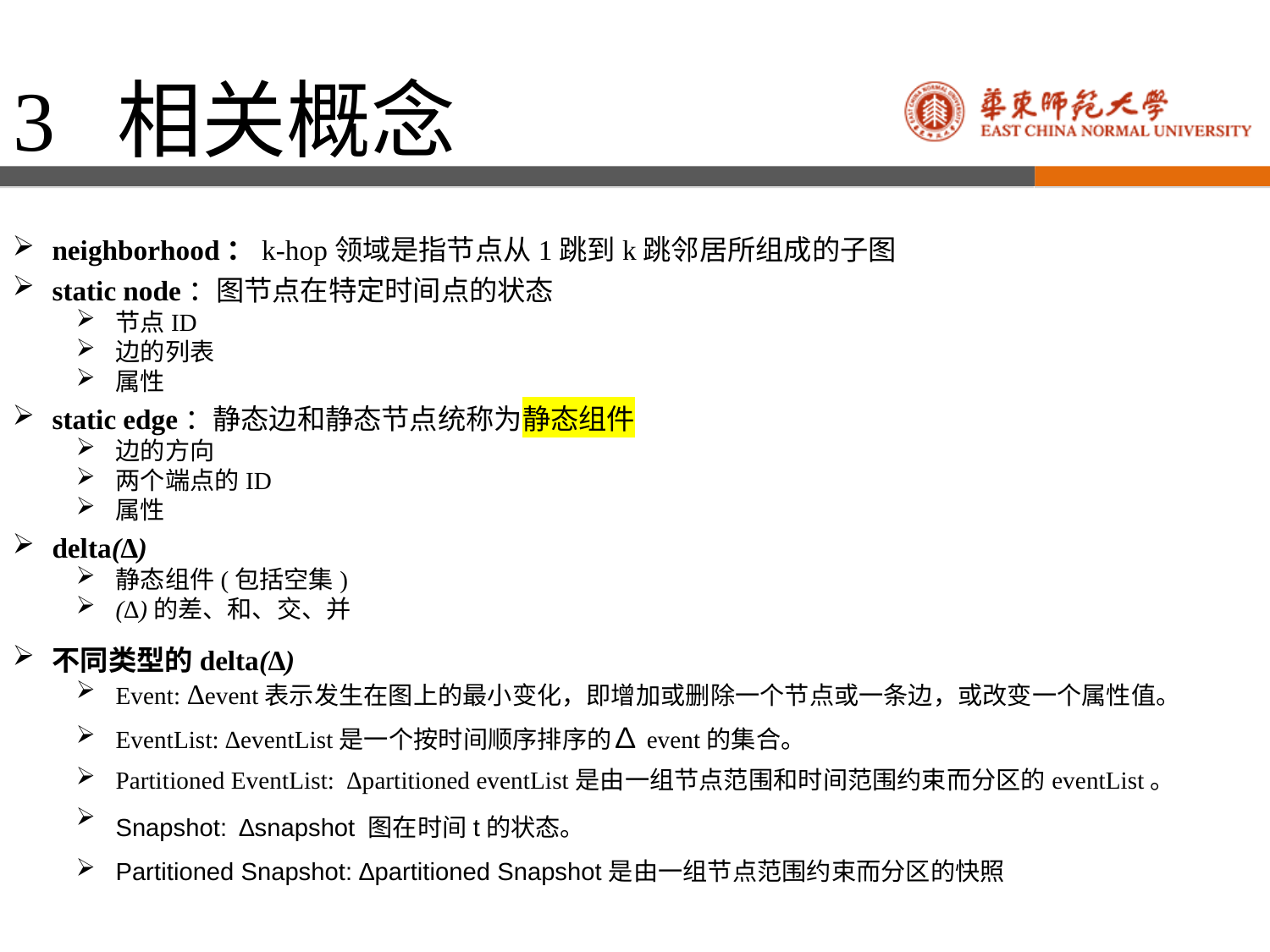

3  相关概念
neighborhood：k-hop领域是指节点从1跳到k跳邻居所组成的子图

static node：图节点在特定时间点的状态
节点ID
边的列表
属性

static edge：静态边和静态节点统称为静态组件
边的方向
两个端点的ID
属性

delta(∆)
静态组件(包括空集)
(∆)的差、和、交、并

不同类型的delta(∆)
Event: ∆event表示发生在图上的最小变化，即增加或删除一个节点或一条边，或改变一个属性值。

EventList: ∆eventList是一个按时间顺序排序的∆event的集合。

Partitioned EventList:  ∆partitioned eventList是由一组节点范围和时间范围约束而分区的eventList。
Snapshot: ∆snapshot 图在时间t的状态。

Partitioned Snapshot: ∆partitioned Snapshot是由一组节点范围约束而分区的快照